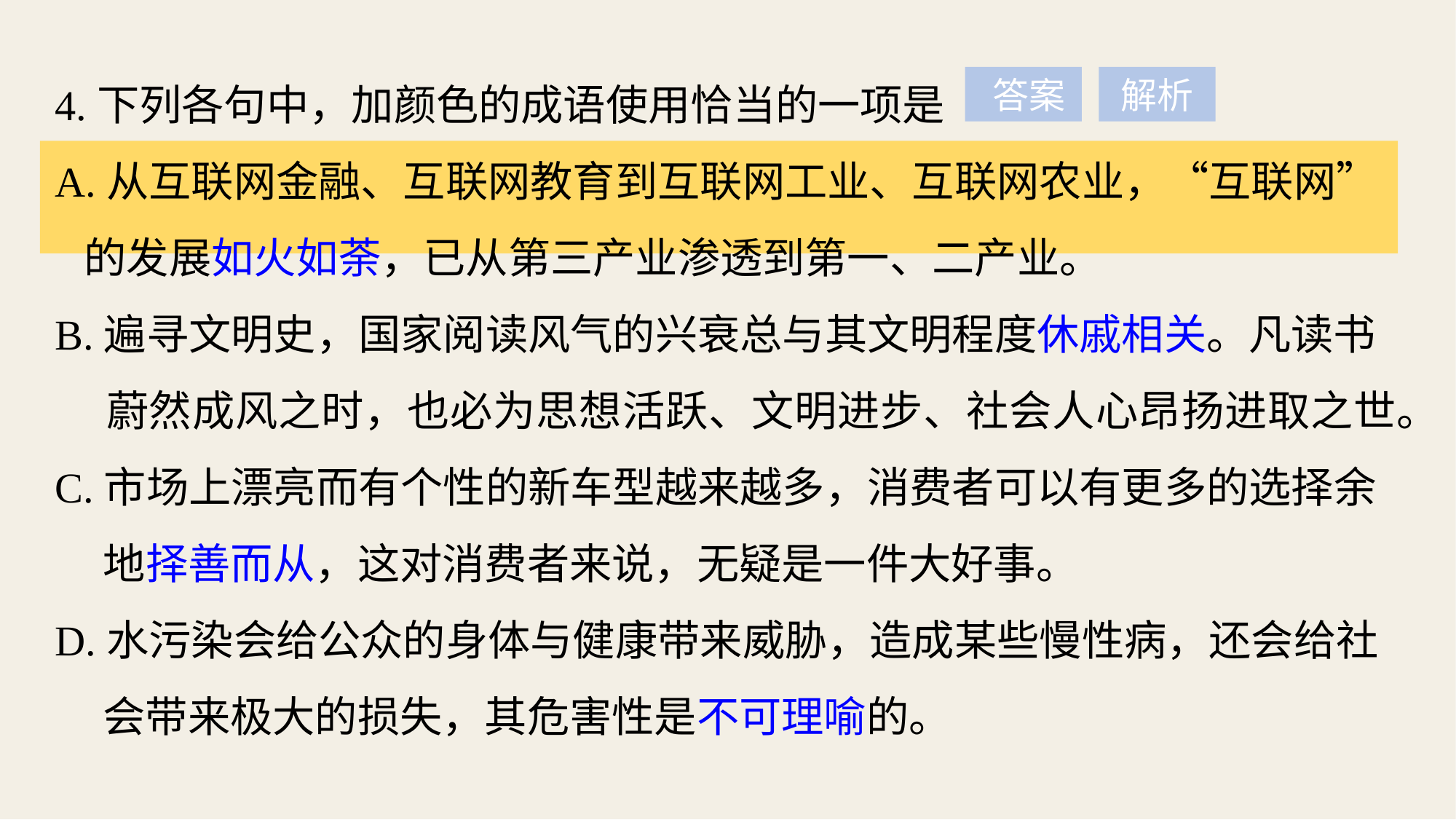

4.下列各句中，加颜色的成语使用恰当的一项是
A.从互联网金融、互联网教育到互联网工业、互联网农业，“互联网”
  的发展如火如荼，已从第三产业渗透到第一、二产业。
B.遍寻文明史，国家阅读风气的兴衰总与其文明程度休戚相关。凡读书
    蔚然成风之时，也必为思想活跃、文明进步、社会人心昂扬进取之世。
C.市场上漂亮而有个性的新车型越来越多，消费者可以有更多的选择余
    地择善而从，这对消费者来说，无疑是一件大好事。
D.水污染会给公众的身体与健康带来威胁，造成某些慢性病，还会给社
    会带来极大的损失，其危害性是不可理喻的。
 答案
解析